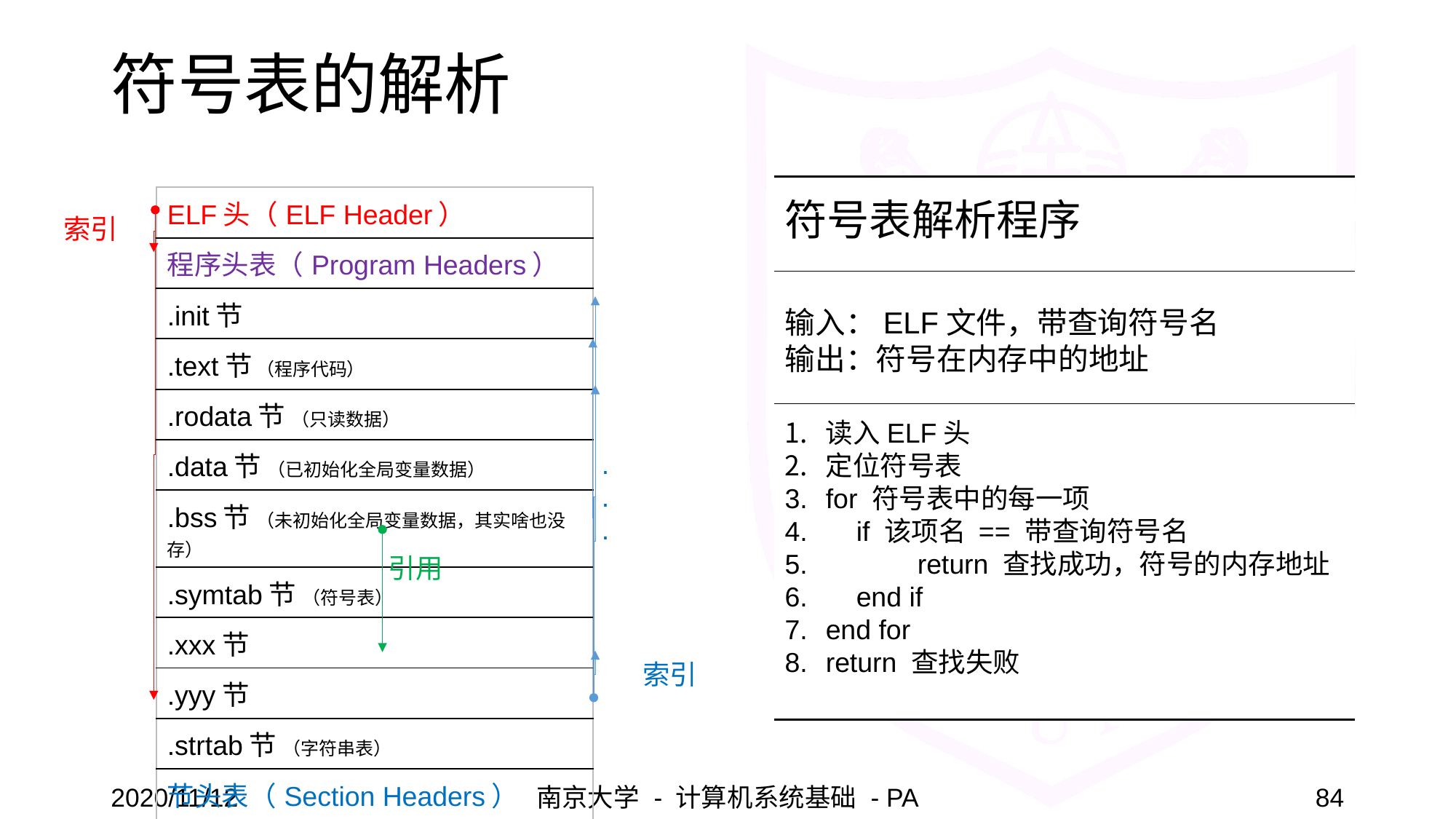

# 符号表的解析

| ELF头（ELF Header） |
| --- |
| 程序头表（Program Headers） |
| .init节 |
| .text节 （程序代码） |
| .rodata节 （只读数据） |
| .data节 （已初始化全局变量数据） |
| .bss节 （未初始化全局变量数据，其实啥也没存） |
| .symtab节 （符号表） |
| .xxx节 |
| .yyy节 |
| .strtab节 （字符串表） |
| 节头表（Section Headers） |
符号表解析程序
索引
输入：ELF文件，带查询符号名
输出：符号在内存中的地址
读入ELF头
定位符号表
for 符号表中的每一项
    if 该项名 == 带查询符号名
            return 查找成功，符号的内存地址
    end if
end for
return 查找失败
.
.
.
引用
索引
2020/11/12
南京大学 - 计算机系统基础 - PA
84